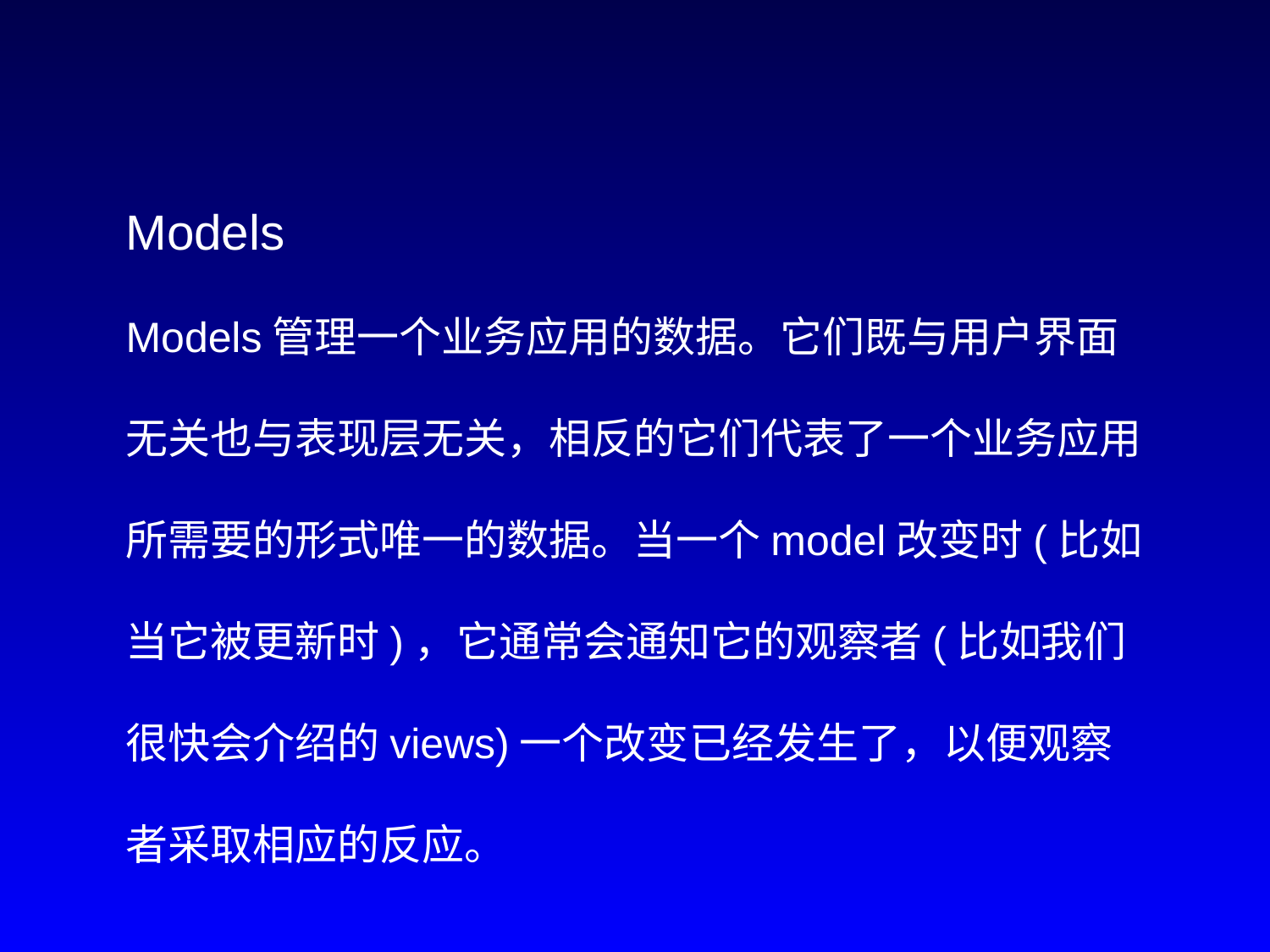

Models
Models管理一个业务应用的数据。它们既与用户界面无关也与表现层无关，相反的它们代表了一个业务应用所需要的形式唯一的数据。当一个model改变时(比如当它被更新时)，它通常会通知它的观察者(比如我们很快会介绍的views)一个改变已经发生了，以便观察者采取相应的反应。